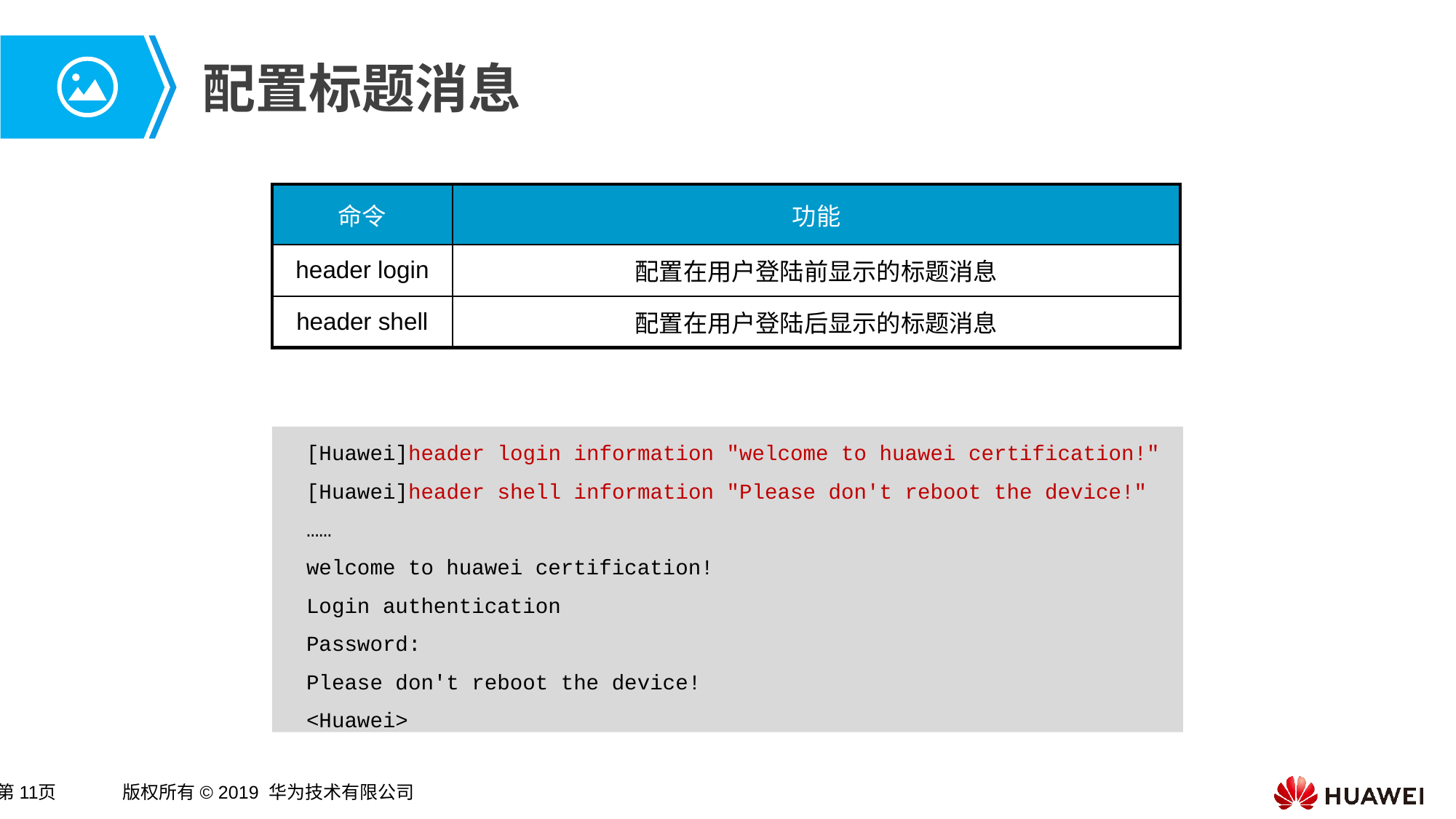

# 配置标题消息
| 命令 | 功能 |
| --- | --- |
| header login | 配置在用户登陆前显示的标题消息 |
| header shell | 配置在用户登陆后显示的标题消息 |
[Huawei]header login information "welcome to huawei certification!"
[Huawei]header shell information "Please don't reboot the device!"
……
welcome to huawei certification!
Login authentication
Password:
Please don't reboot the device!
<Huawei>